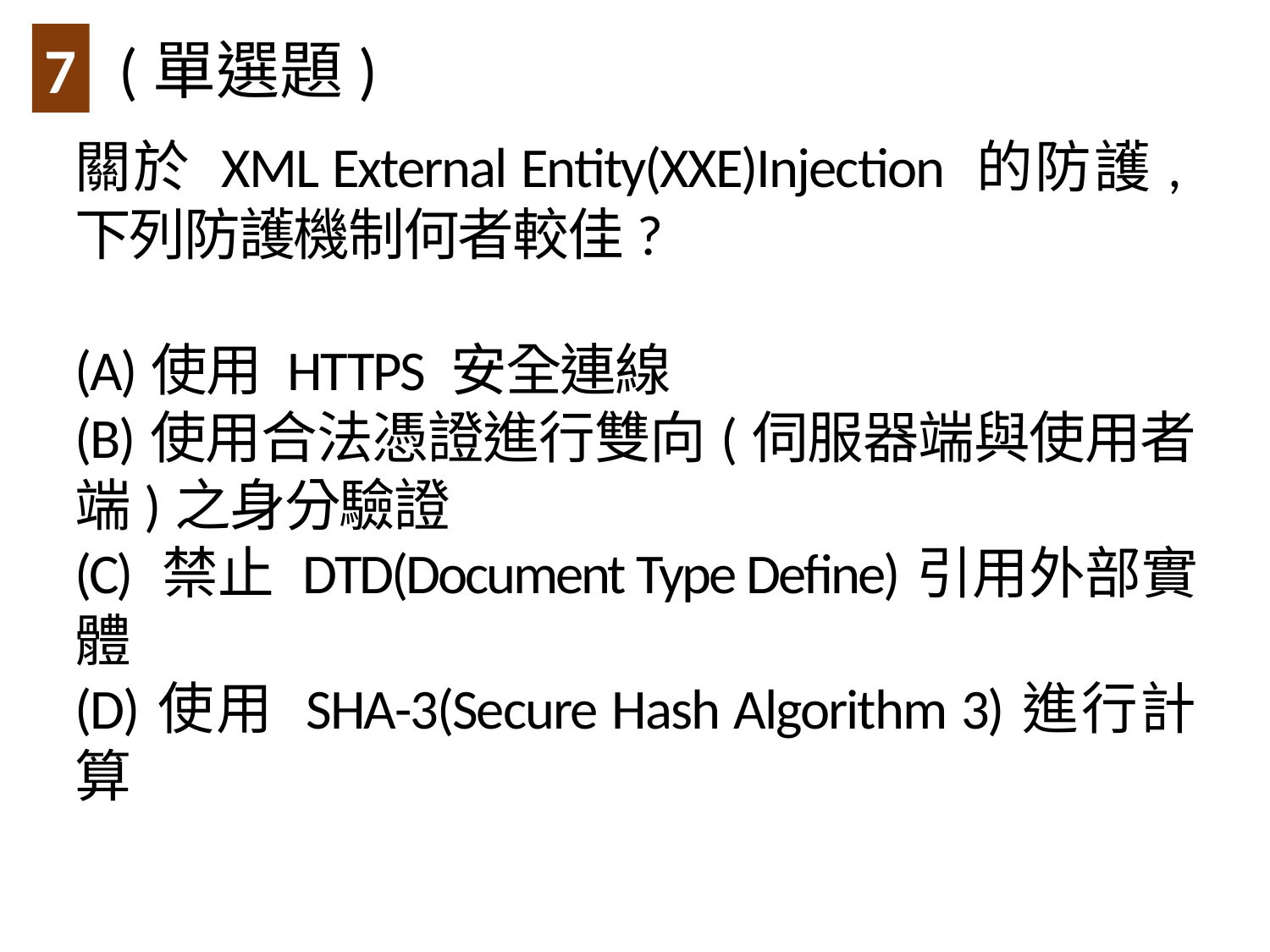

(單選題)
7
關於 XML External Entity(XXE)Injection 的防護,下列防護機制何者較佳?

(A)使用 HTTPS 安全連線
(B)使用合法憑證進行雙向(伺服器端與使用者端)之身分驗證
(C) 禁止 DTD(Document Type Define)引用外部實體
(D)使用 SHA-3(Secure Hash Algorithm 3)進行計算